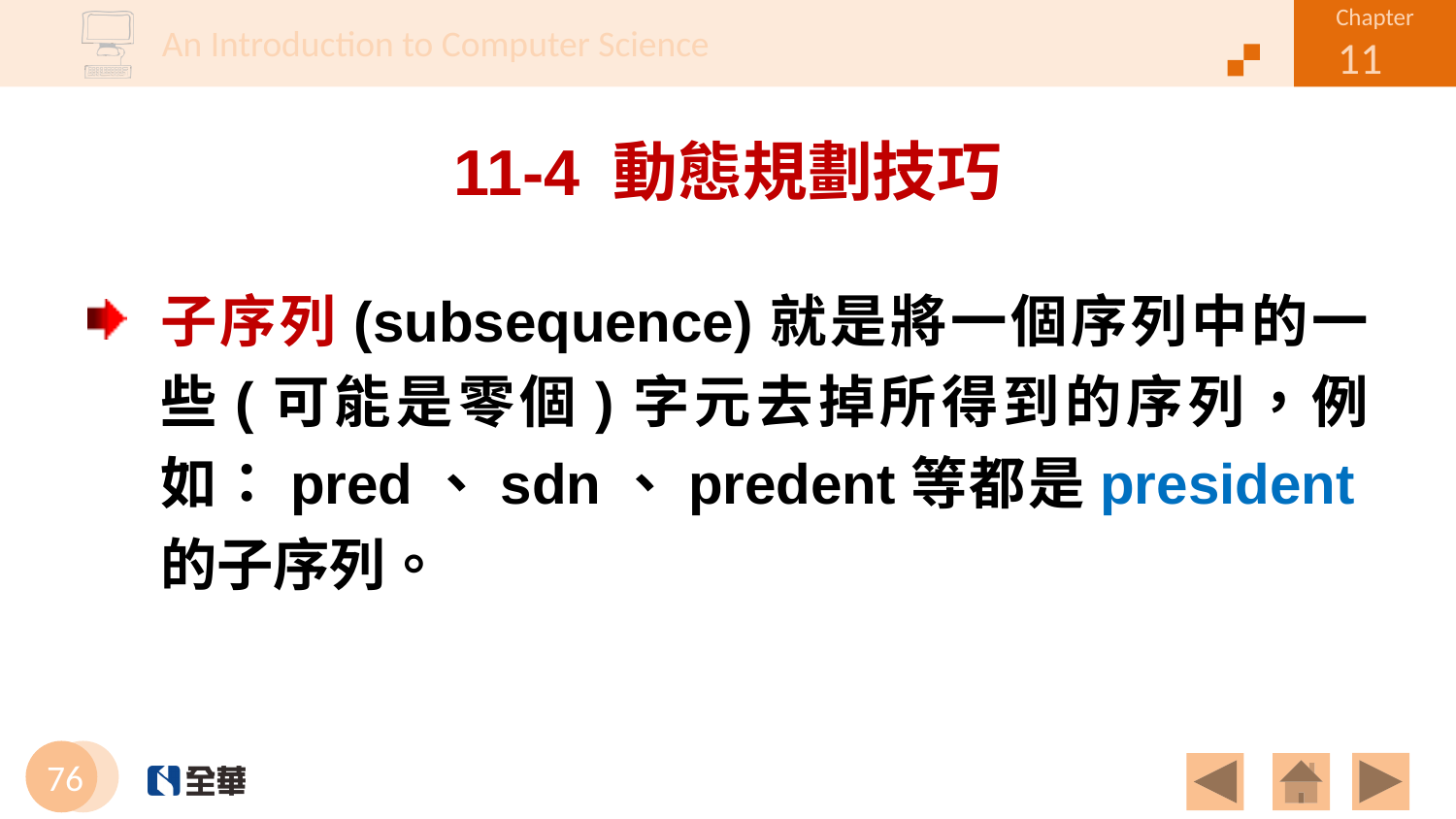

# 11-4 動態規劃技巧
子序列(subsequence)就是將一個序列中的一些(可能是零個)字元去掉所得到的序列，例如：pred、sdn、predent等都是president的子序列。